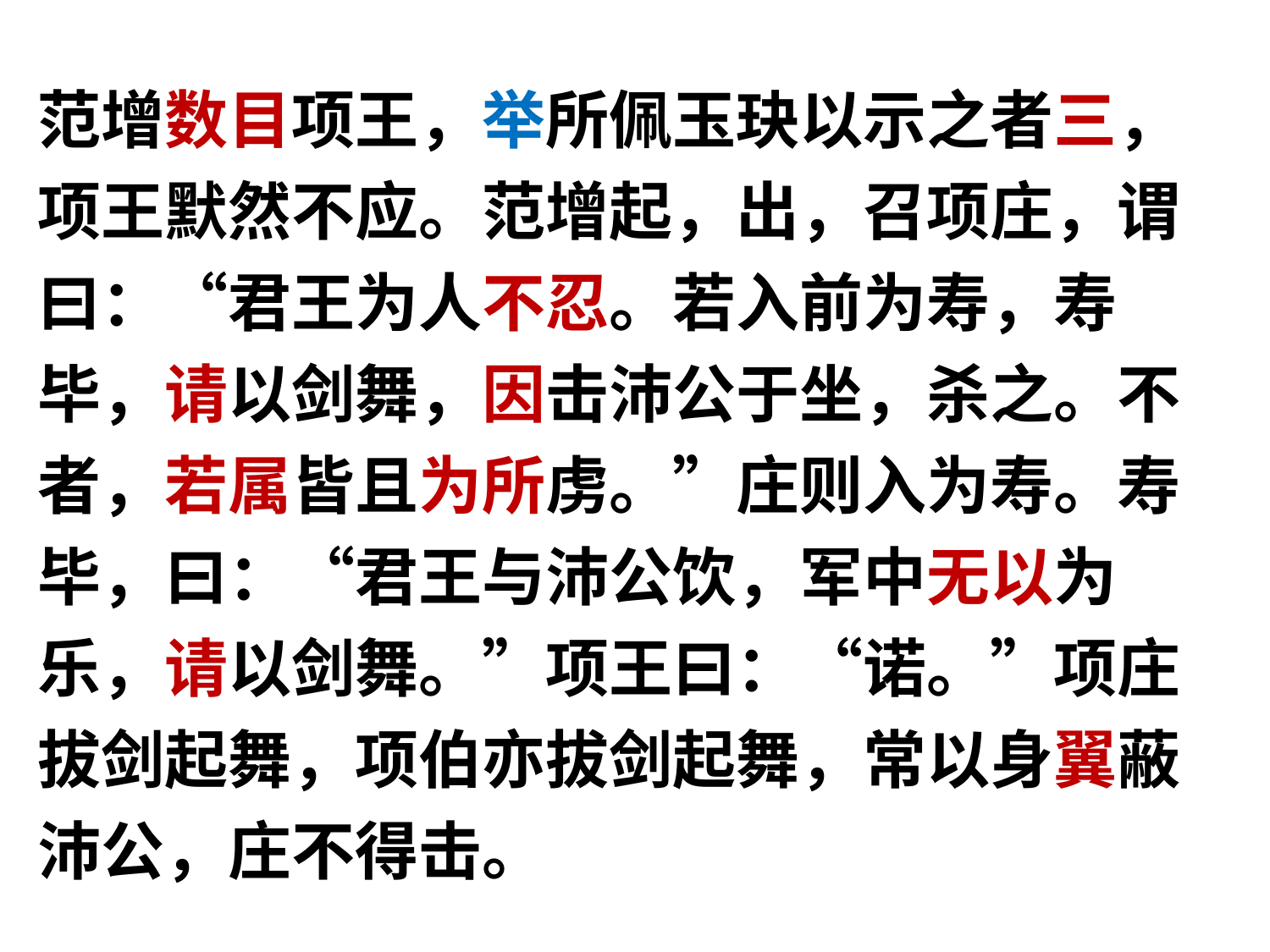

范增数目项王，举所佩玉玦以示之者三，项王默然不应。范增起，出，召项庄，谓曰：“君王为人不忍。若入前为寿，寿毕，请以剑舞，因击沛公于坐，杀之。不者，若属皆且为所虏。”庄则入为寿。寿毕，曰：“君王与沛公饮，军中无以为乐，请以剑舞。”项王曰：“诺。”项庄拔剑起舞，项伯亦拔剑起舞，常以身翼蔽沛公，庄不得击。